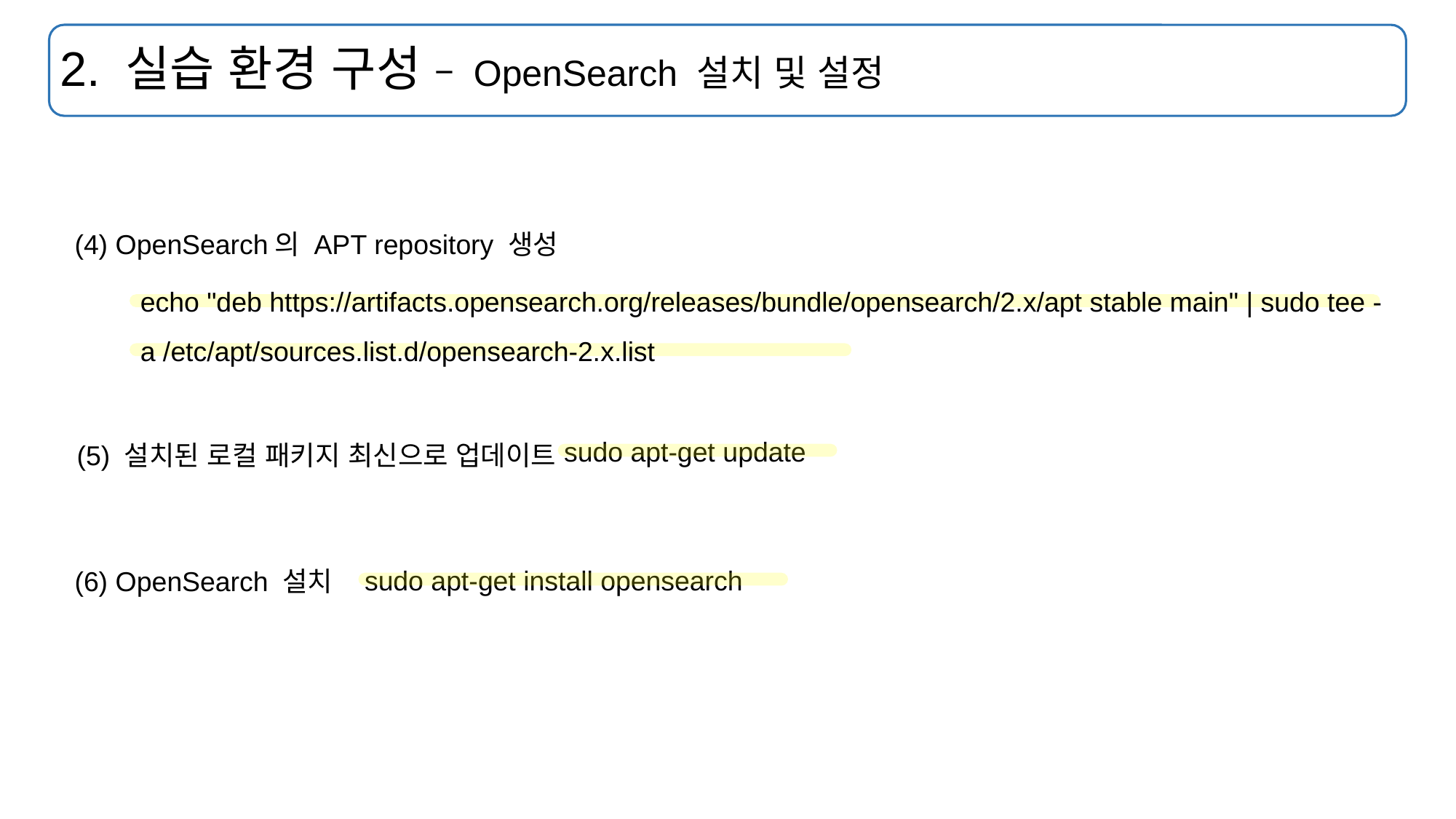

# 2. 실습 환경 구성 – OpenSearch 설치 및 설정
(4) OpenSearch의 APT repository 생성
echo "deb https://artifacts.opensearch.org/releases/bundle/opensearch/2.x/apt stable main" | sudo tee -a /etc/apt/sources.list.d/opensearch-2.x.list

sudo apt-get update
(5) 설치된 로컬 패키지 최신으로 업데이트

sudo apt-get install opensearch
(6) OpenSearch 설치